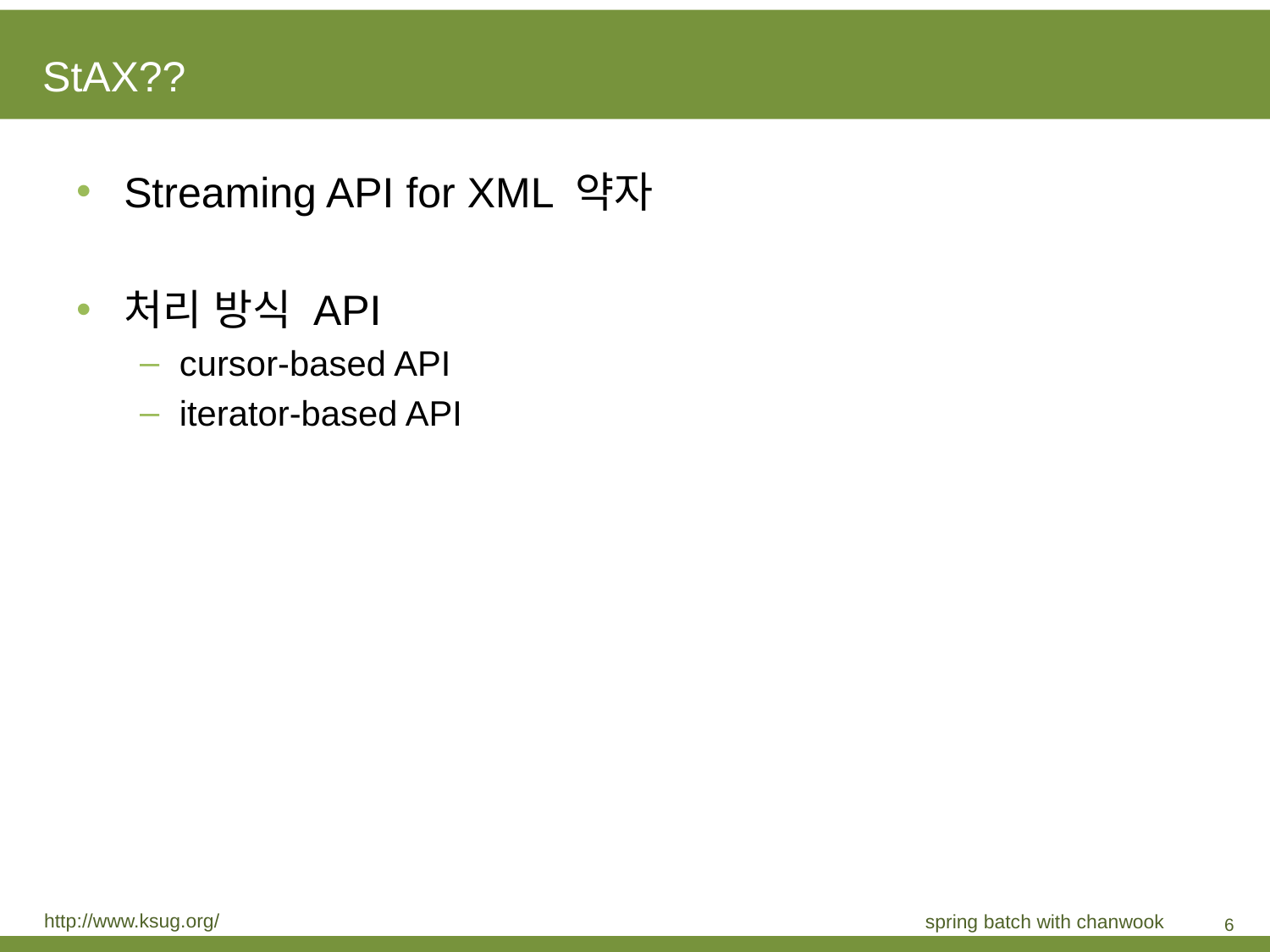

# StAX??
Streaming API for XML 약자

처리 방식 API
cursor-based API
iterator-based API

http://www.ksug.org/
spring batch with chanwook
6